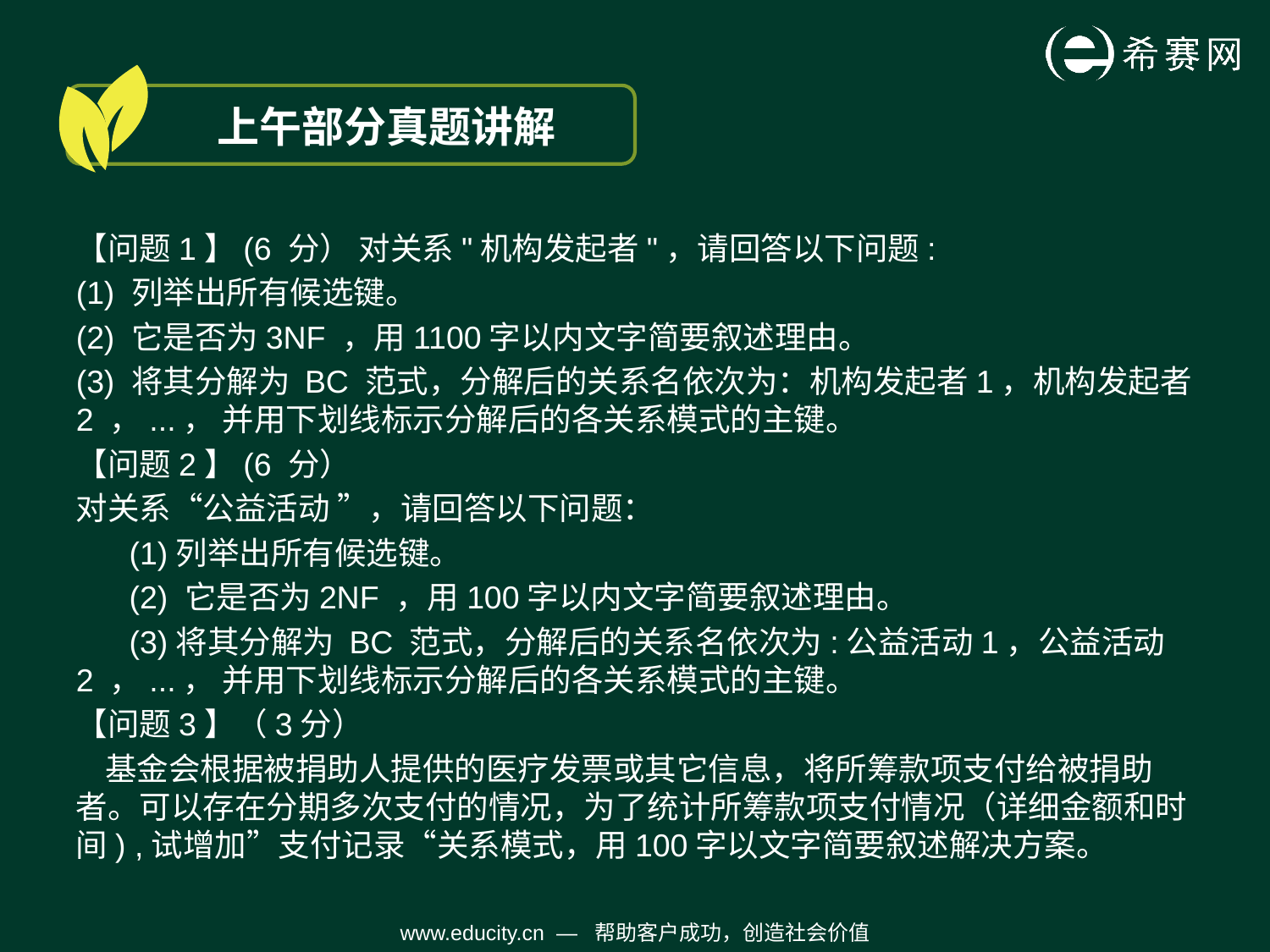

上午部分真题讲解
【问题1】(6 分） 对关系"机构发起者"，请回答以下问题:
(1) 列举出所有候选键。
(2) 它是否为3NF ，用1100字以内文字简要叙述理由。
(3) 将其分解为 BC 范式，分解后的关系名依次为：机构发起者1，机构发起者 2 ，...， 并用下划线标示分解后的各关系模式的主键。
【问题2】(6 分）
对关系“公益活动 ”，请回答以下问题：
      (1)列举出所有候选键。
      (2) 它是否为2NF ，用100字以内文字简要叙述理由。
      (3)将其分解为 BC 范式，分解后的关系名依次为:公益活动1，公益活动 2 ，...， 并用下划线标示分解后的各关系模式的主键。
【问题3】（3分）
   基金会根据被捐助人提供的医疗发票或其它信息，将所筹款项支付给被捐助者。可以存在分期多次支付的情况，为了统计所筹款项支付情况（详细金额和时间) ,试增加”支付记录“关系模式，用100字以文字简要叙述解决方案。